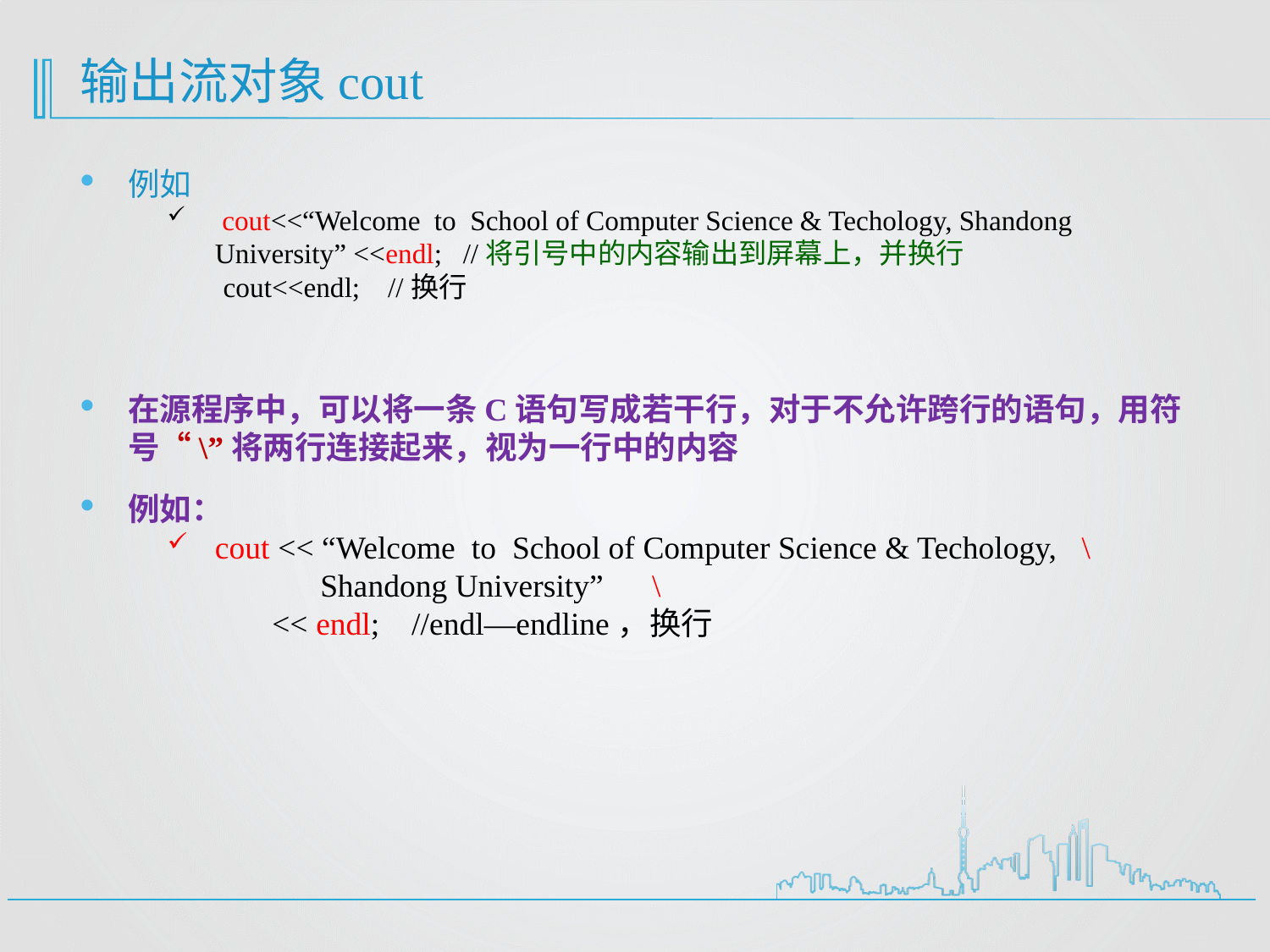

# 输出流对象cout
例如
 cout<<“Welcome  to  School of Computer Science & Techology, Shandong     University” <<endl;   //将引号中的内容输出到屏幕上，并换行
        cout<<endl;    //换行

在源程序中，可以将一条C语句写成若干行，对于不允许跨行的语句，用符号“\”将两行连接起来，视为一行中的内容
例如：
cout << “Welcome  to  School of Computer Science & Techology,   \
                   Shandong University”      \
             << endl;    //endl—endline，换行